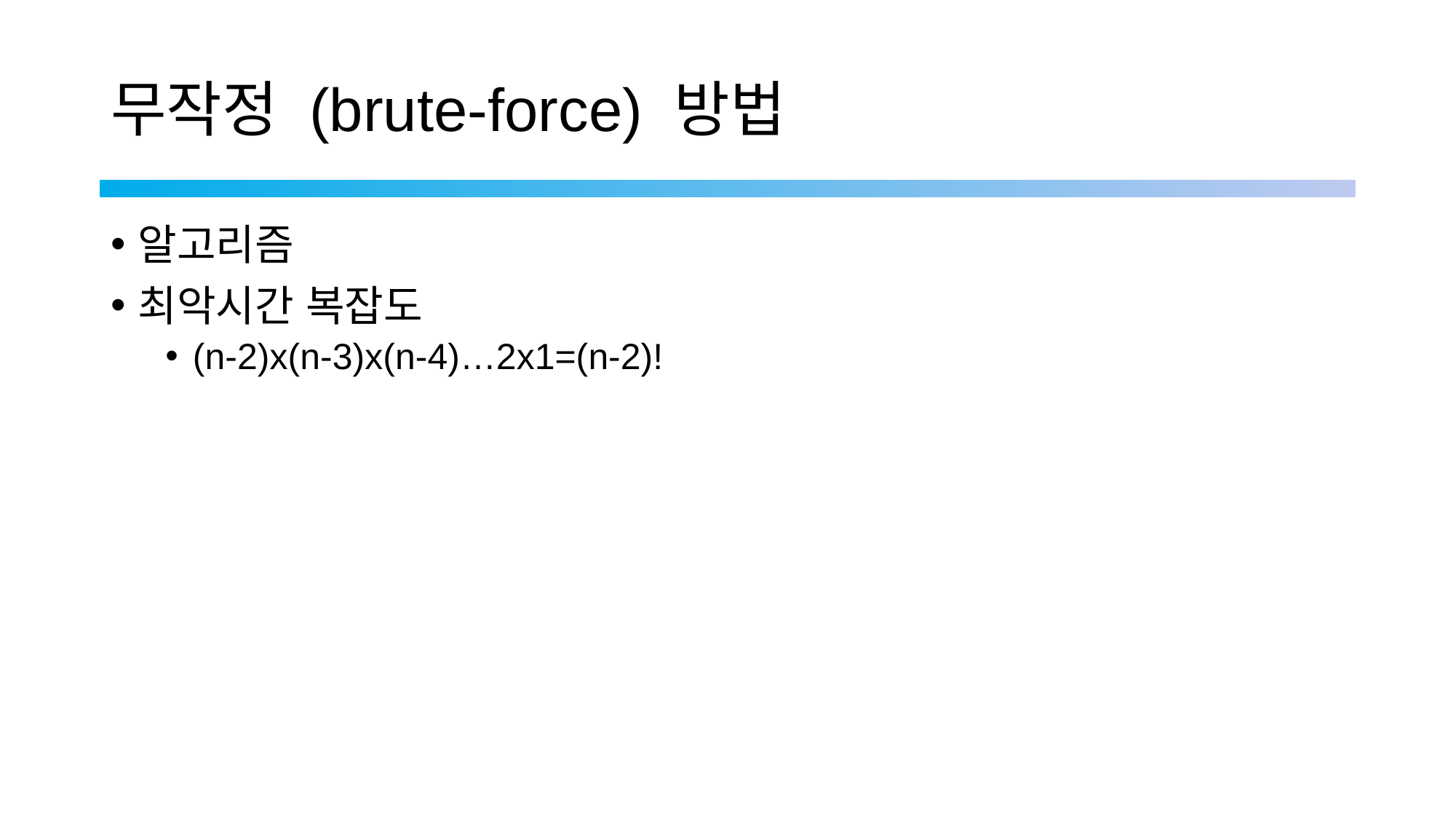

# 무작정 (brute-force) 방법
알고리즘
최악시간 복잡도
(n-2)x(n-3)x(n-4)…2x1=(n-2)!